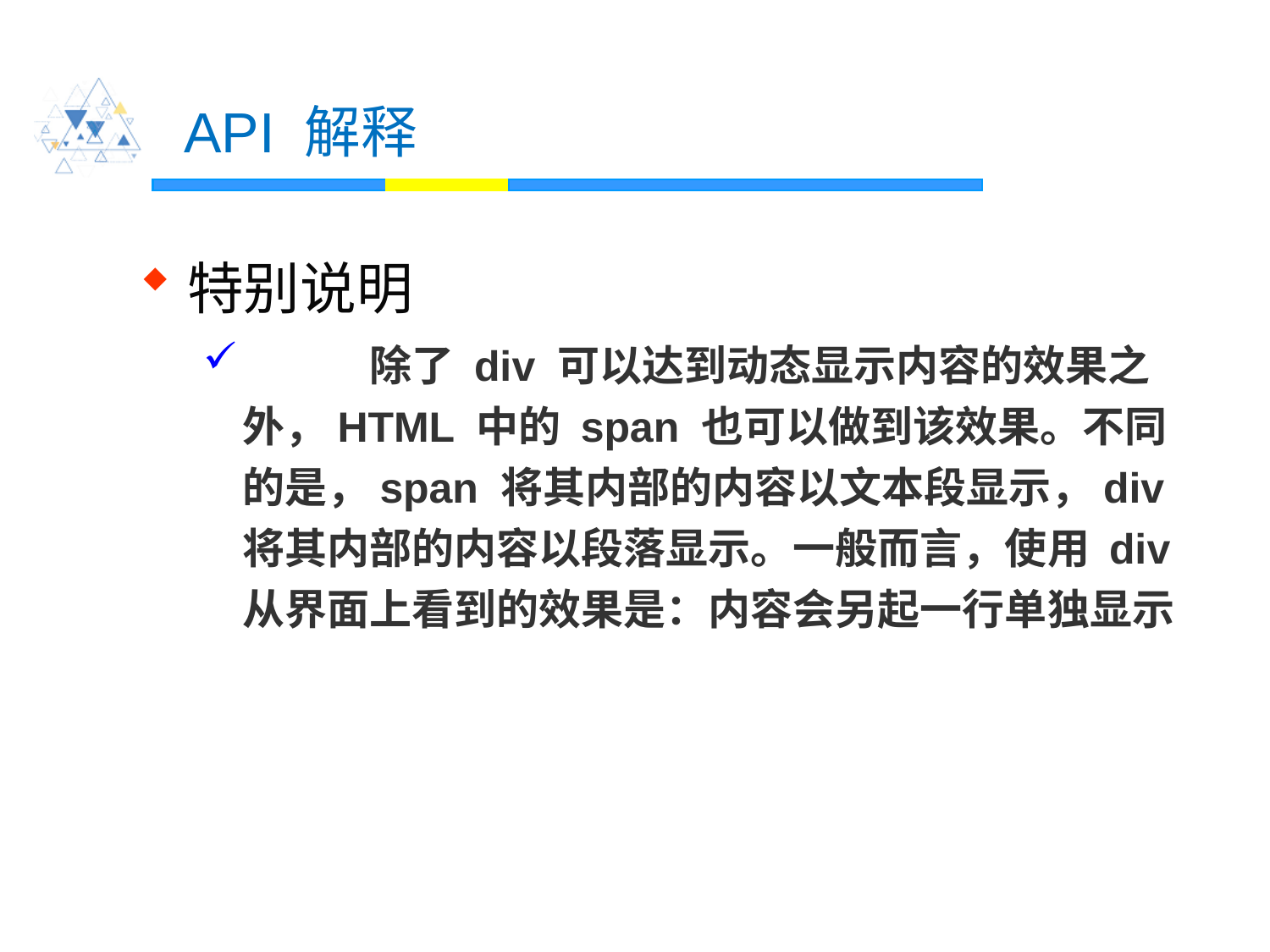

# API 解释
特别说明
	除了 div 可以达到动态显示内容的效果之外，HTML 中的 span 也可以做到该效果。不同的是，span 将其内部的内容以文本段显示，div 将其内部的内容以段落显示。一般而言，使用 div 从界面上看到的效果是：内容会另起一行单独显示